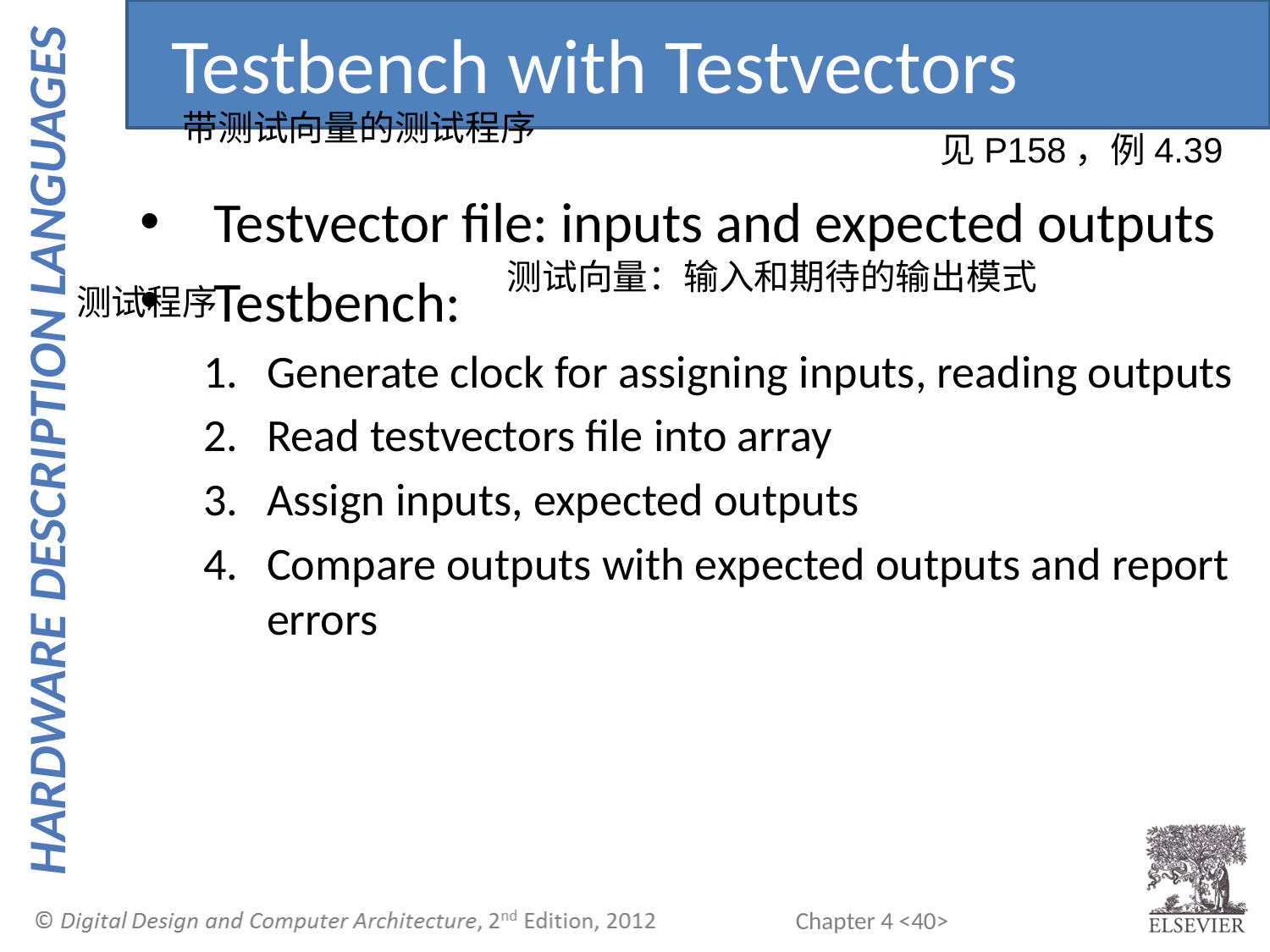

Testbench with Testvectors
带测试向量的测试程序
见P158，例4.39

Testvector file: inputs and expected outputs
Testbench:
Generate clock for assigning inputs, reading outputs
Read testvectors file into array
Assign inputs, expected outputs
Compare outputs with expected outputs and report errors

测试向量：输入和期待的输出模式
测试程序